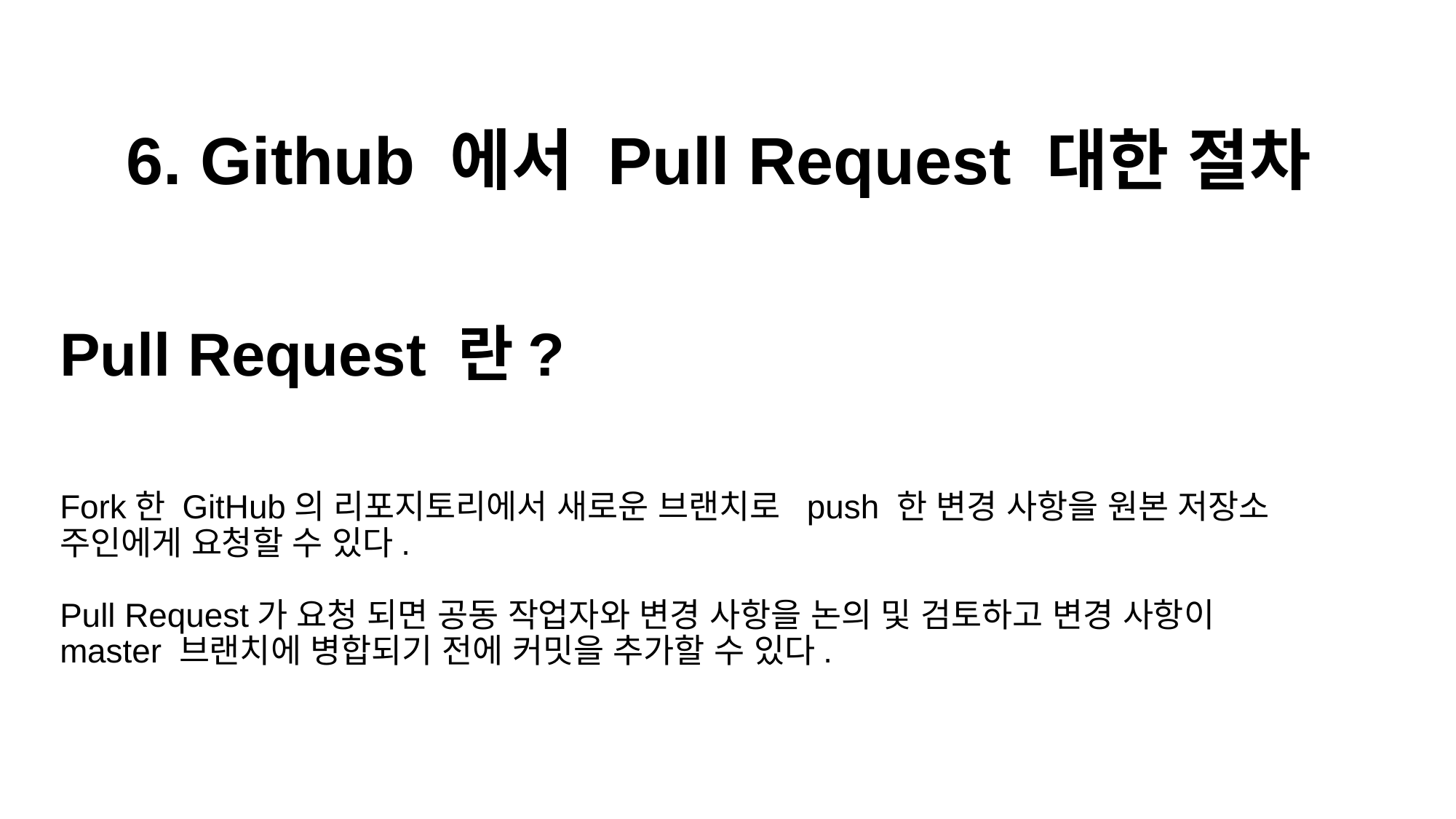

# 6. Github 에서 Pull Request 대한 절차
Pull Request 란?

Fork한 GitHub의 리포지토리에서 새로운 브랜치로  push 한 변경 사항을 원본 저장소 주인에게 요청할 수 있다.

Pull Request가 요청 되면 공동 작업자와 변경 사항을 논의 및 검토하고 변경 사항이
master 브랜치에 병합되기 전에 커밋을 추가할 수 있다.